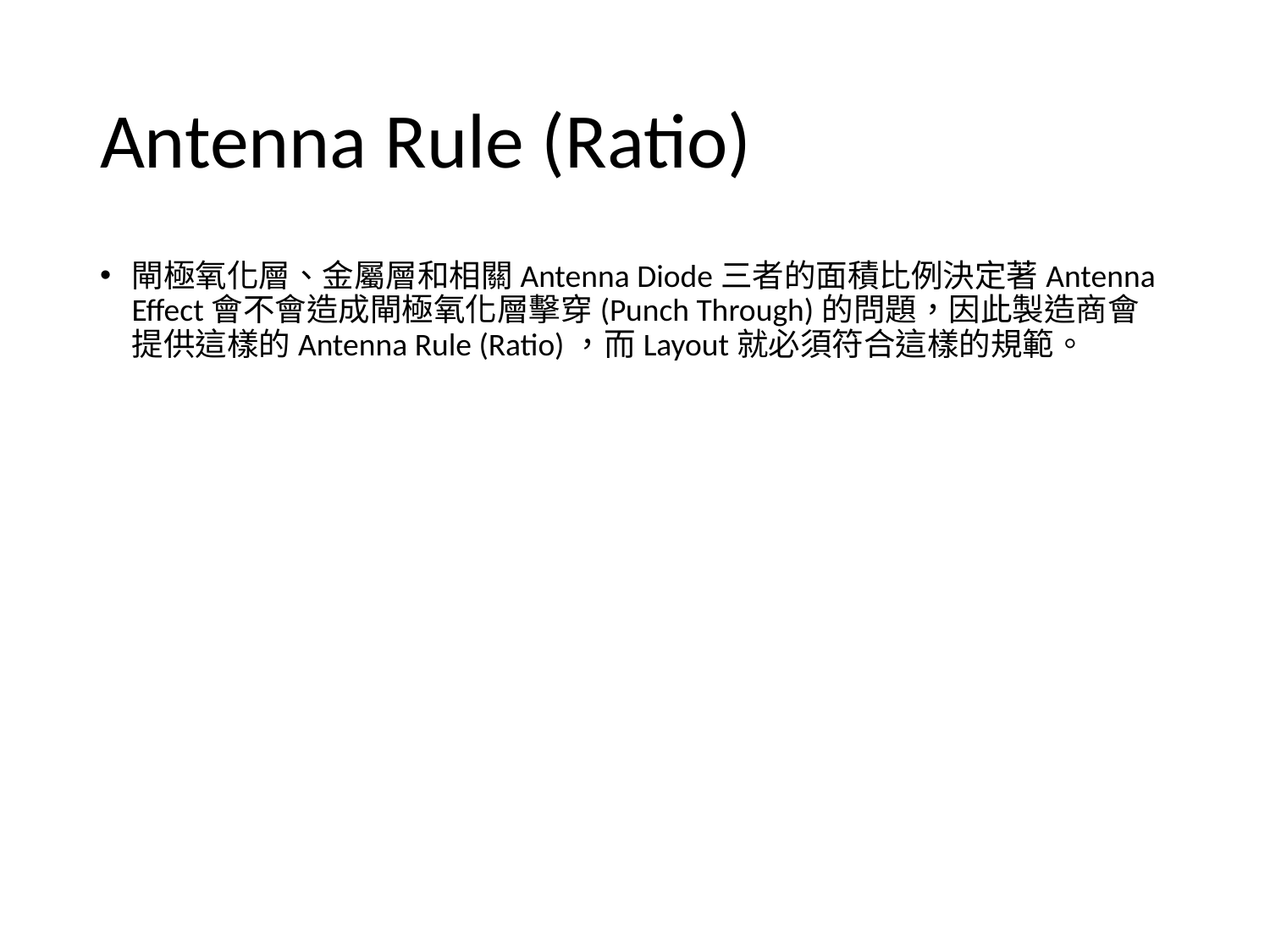

# Antenna Rule (Ratio)
閘極氧化層、金屬層和相關Antenna Diode三者的面積比例決定著Antenna Effect會不會造成閘極氧化層擊穿(Punch Through)的問題，因此製造商會提供這樣的Antenna Rule (Ratio)，而Layout就必須符合這樣的規範。